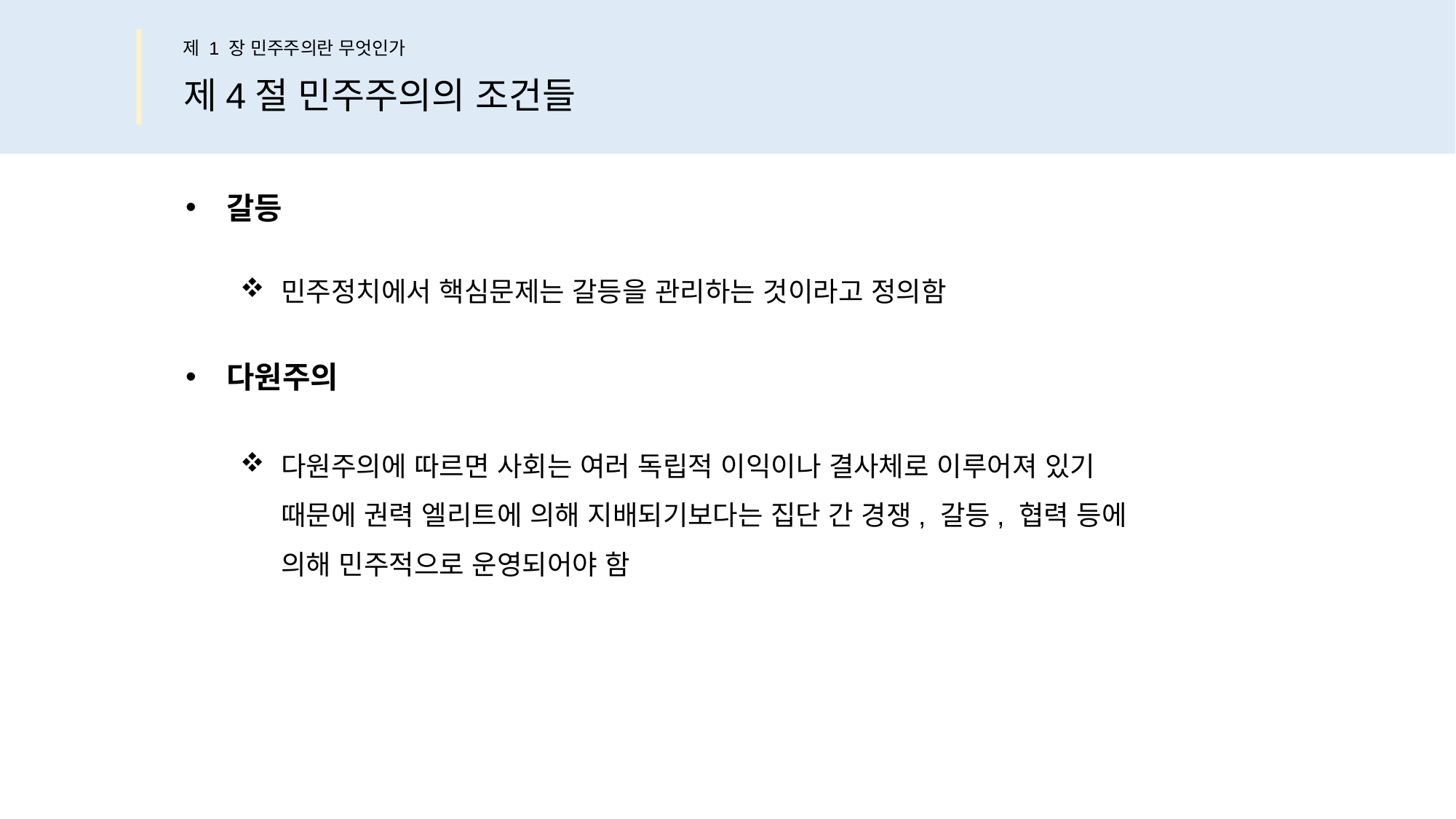

제 1 장 민주주의란 무엇인가
제4절 민주주의의 조건들
갈등

민주정치에서 핵심문제는 갈등을 관리하는 것이라고 정의함

다원주의

다원주의에 따르면 사회는 여러 독립적 이익이나 결사체로 이루어져 있기
때문에 권력 엘리트에 의해 지배되기보다는 집단 간 경쟁, 갈등, 협력 등에
의해 민주적으로 운영되어야 함